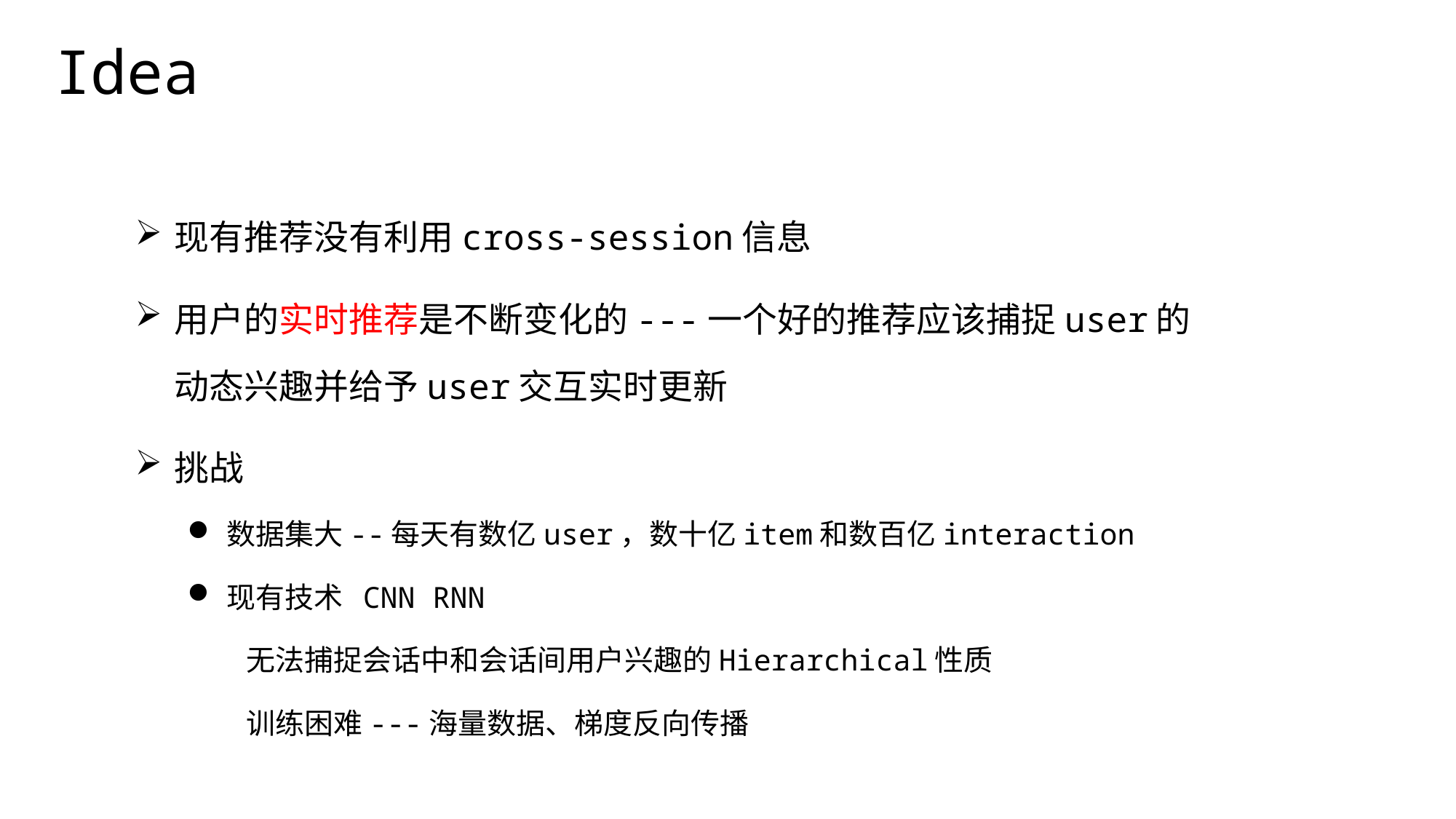

# Idea
现有推荐没有利用cross-session信息
用户的实时推荐是不断变化的---一个好的推荐应该捕捉user的动态兴趣并给予user交互实时更新
挑战
数据集大--每天有数亿user，数十亿item和数百亿interaction
现有技术  CNN RNN
        无法捕捉会话中和会话间用户兴趣的Hierarchical性质
        训练困难---海量数据、梯度反向传播